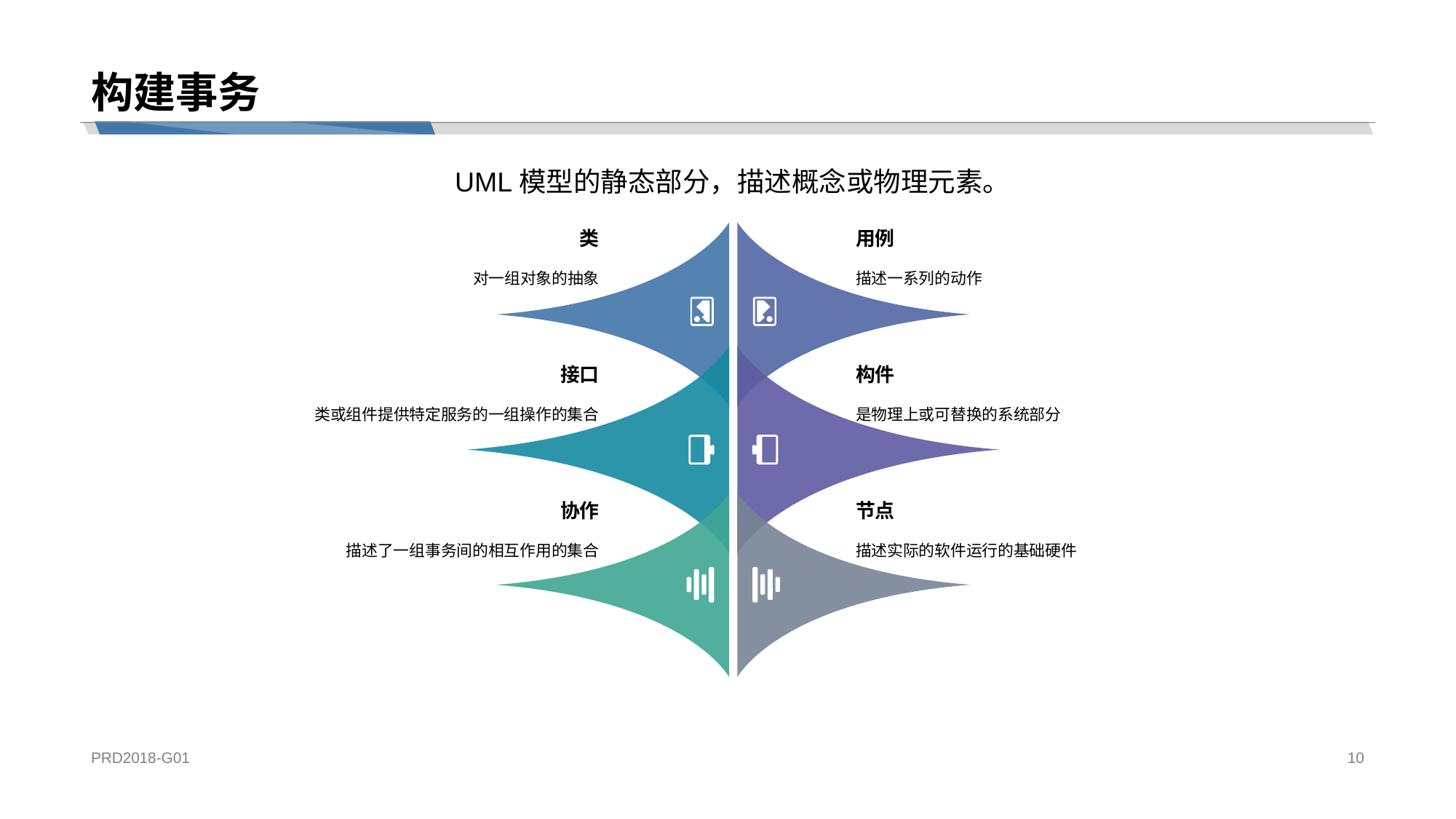

# 构建事务
UML模型的静态部分，描述概念或物理元素。

类
用例
对一组对象的抽象
描述一系列的动作

接口
构件
类或组件提供特定服务的一组操作的集合
是物理上或可替换的系统部分

协作
节点
描述了一组事务间的相互作用的集合
描述实际的软件运行的基础硬件

PRD2018-G01
10